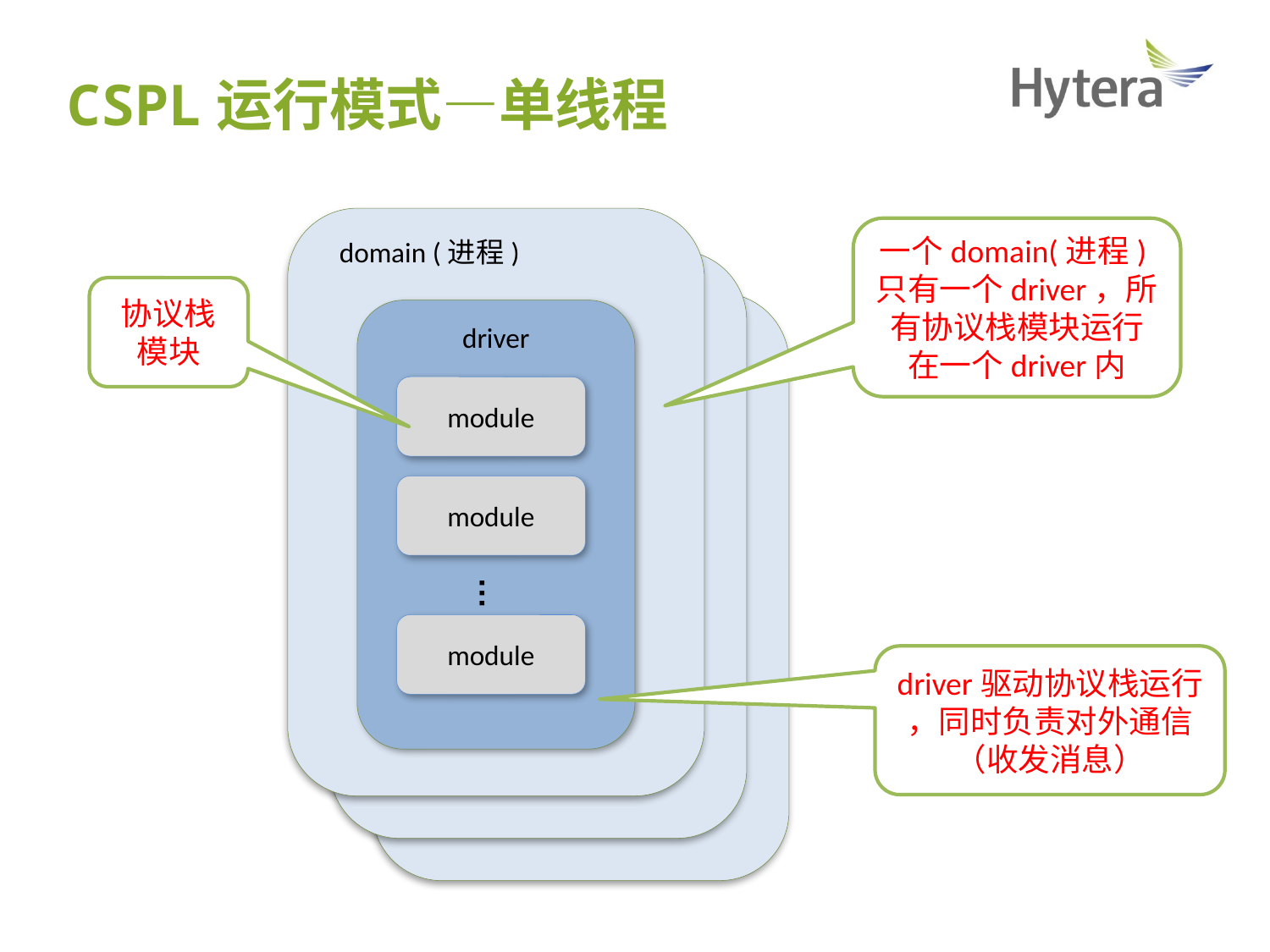

CSPL运行模式—单线程
domain (进程)
一个domain(进程)只有一个driver，所有协议栈模块运行在一个driver内
domain
协议栈模块
domain
driver
module
module
…
module
driver驱动协议栈运行
，同时负责对外通信（收发消息）